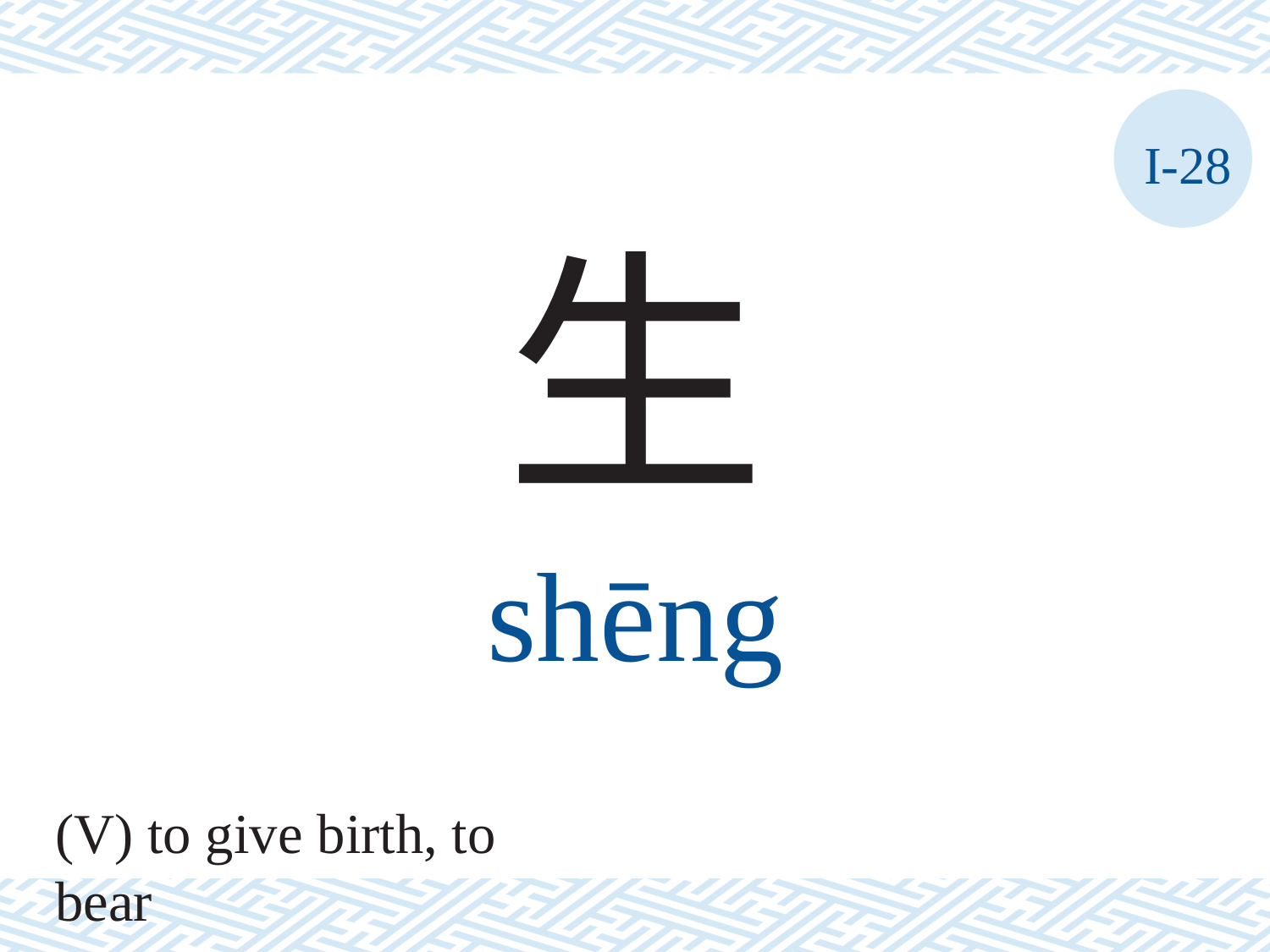

I-28
生
shēng
(V) to give birth, to bear